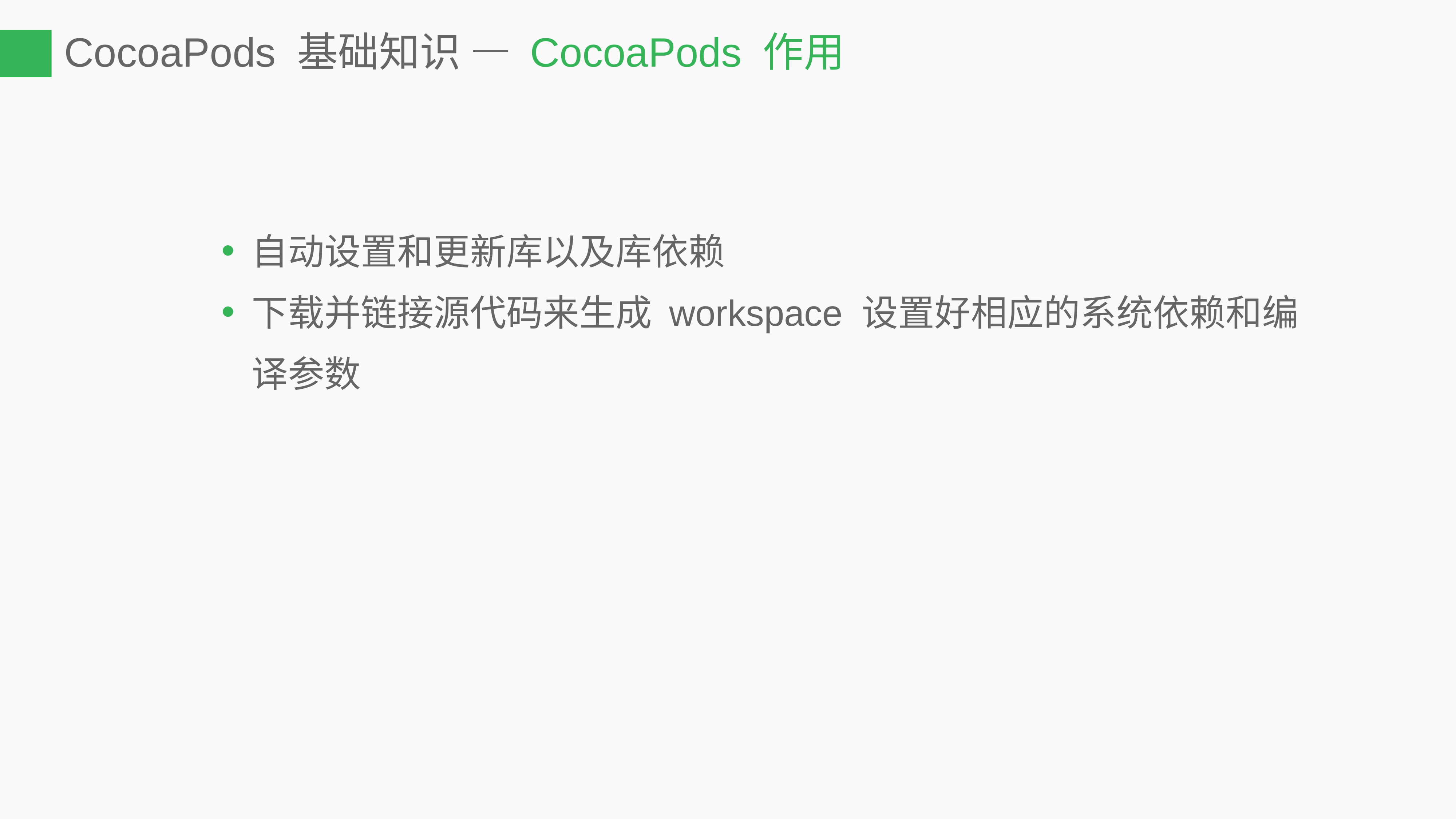

# CocoaPods 基础知识 — CocoaPods 作用
自动设置和更新库以及库依赖
下载并链接源代码来生成 workspace 设置好相应的系统依赖和编译参数